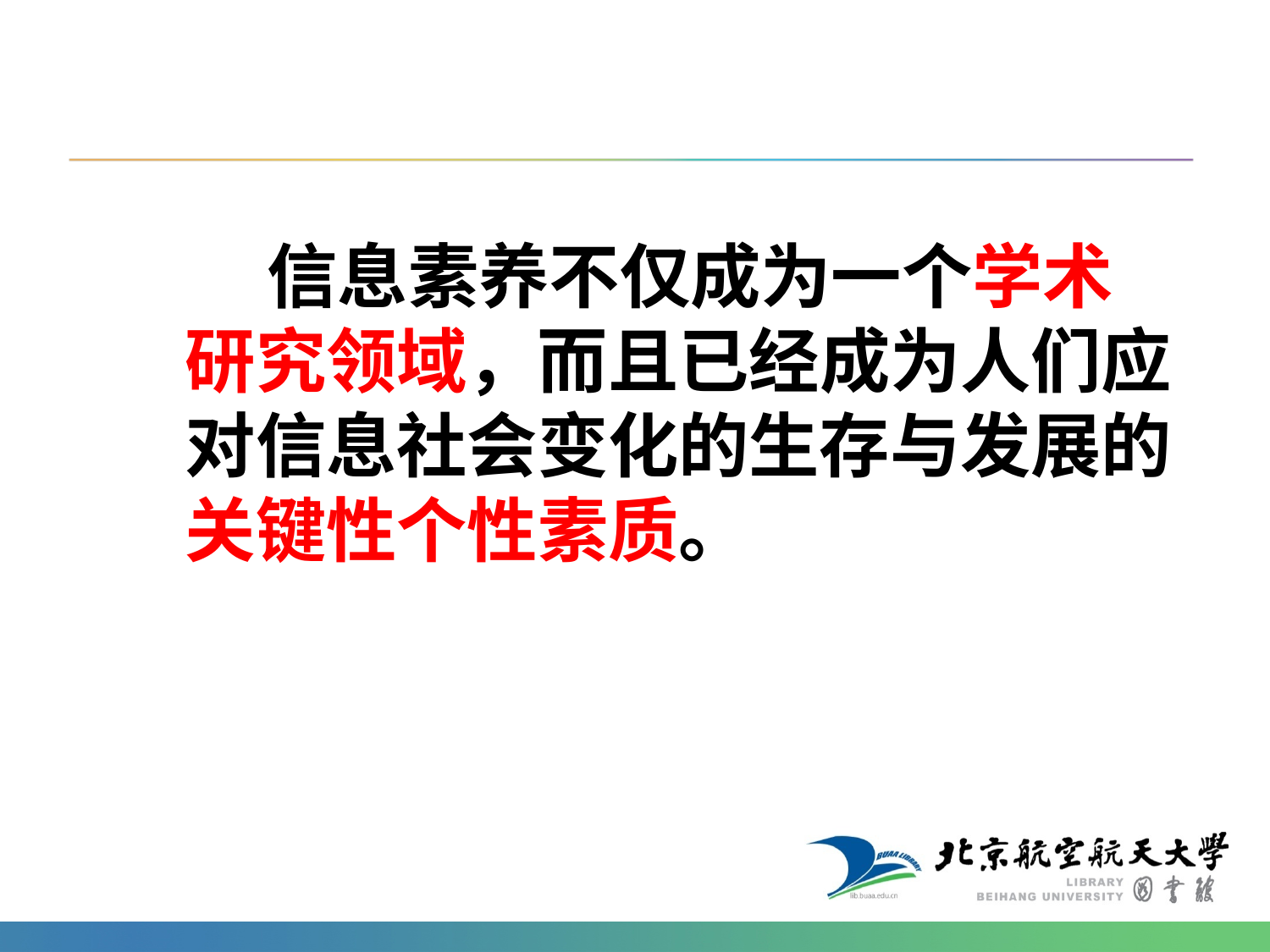

信息素养不仅成为一个学术研究领域，而且已经成为人们应对信息社会变化的生存与发展的关键性个性素质。